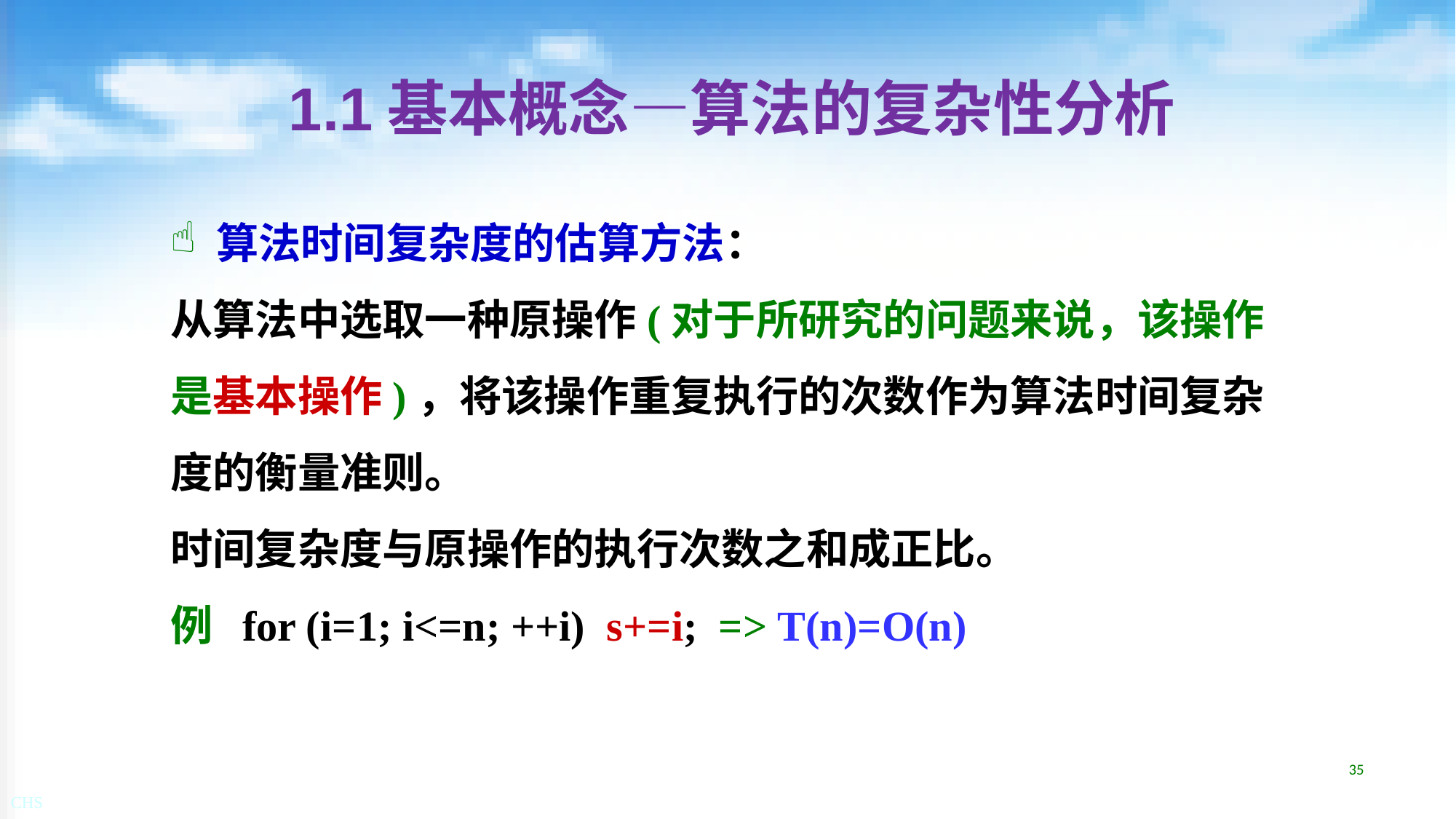

# 1.1基本概念—算法的复杂性分析
 算法时间复杂度的估算方法：
从算法中选取一种原操作(对于所研究的问题来说，该操作是基本操作)，将该操作重复执行的次数作为算法时间复杂度的衡量准则。
时间复杂度与原操作的执行次数之和成正比。
例  for (i=1; i<=n; ++i)  s+=i;  => T(n)=O(n)
35